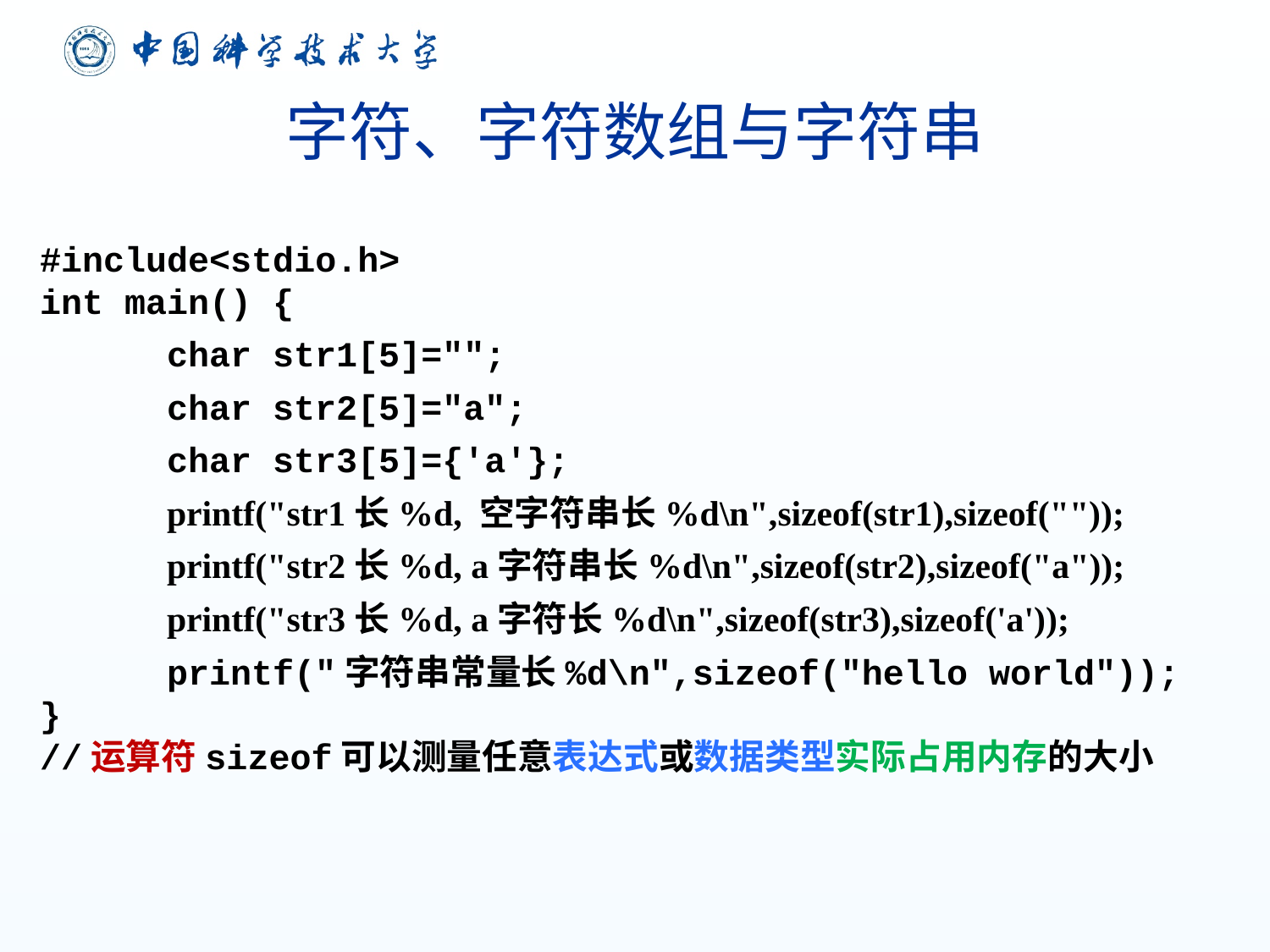

# 字符、字符数组与字符串
#include<stdio.h>
int main() {
	char str1[5]="";
	char str2[5]="a";
	char str3[5]={'a'};
	printf("str1长%d, 空字符串长%d\n",sizeof(str1),sizeof(""));
	printf("str2长%d, a字符串长%d\n",sizeof(str2),sizeof("a"));
	printf("str3长%d, a字符长%d\n",sizeof(str3),sizeof('a'));
	printf("字符串常量长%d\n",sizeof("hello world"));
}
//运算符sizeof可以测量任意表达式或数据类型实际占用内存的大小